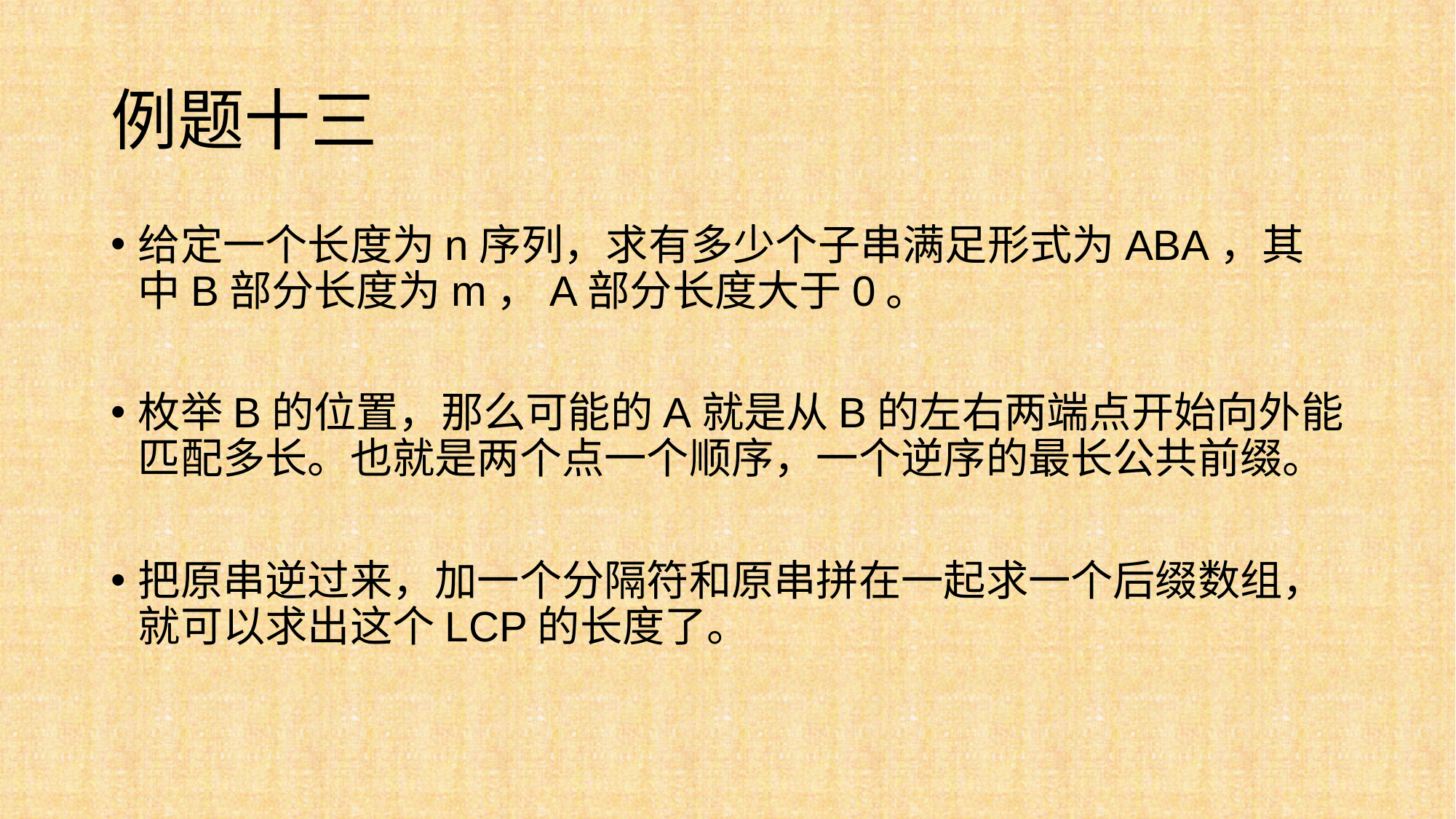

# 例题十三
给定一个长度为n序列，求有多少个子串满足形式为ABA，其中B部分长度为m，A部分长度大于0。

枚举B的位置，那么可能的A就是从B的左右两端点开始向外能匹配多长。也就是两个点一个顺序，一个逆序的最长公共前缀。

把原串逆过来，加一个分隔符和原串拼在一起求一个后缀数组，就可以求出这个LCP的长度了。